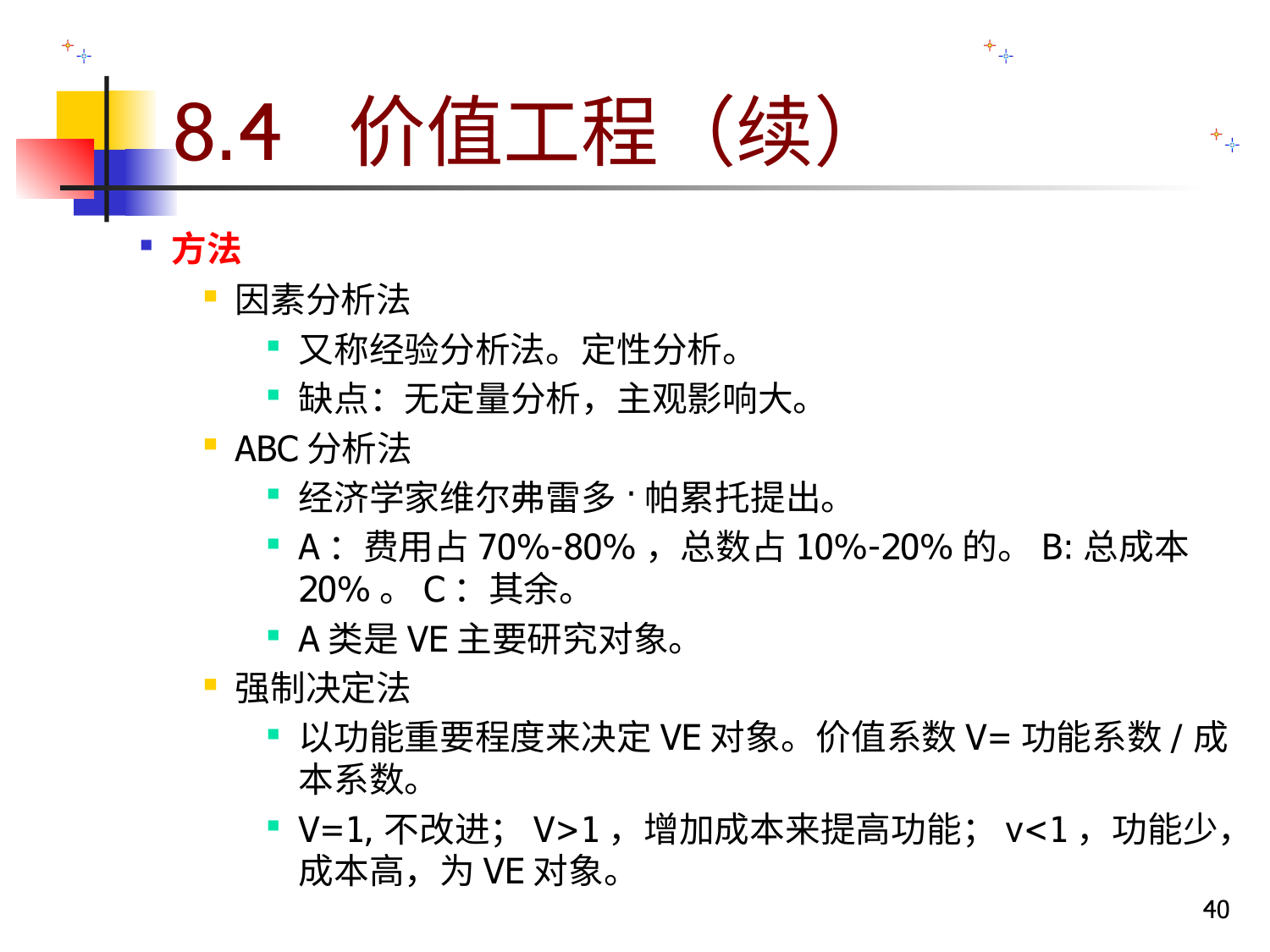

# 8.4  价值工程（续）
方法
因素分析法
又称经验分析法。定性分析。
缺点：无定量分析，主观影响大。
ABC分析法
经济学家维尔弗雷多·帕累托提出。
A：费用占70%-80%，总数占10%-20%的。B:总成本20%。C：其余。
A类是VE主要研究对象。
强制决定法
以功能重要程度来决定VE对象。价值系数V=功能系数/成本系数。
V=1,不改进；V>1，增加成本来提高功能；v<1，功能少，成本高，为VE对象。
40